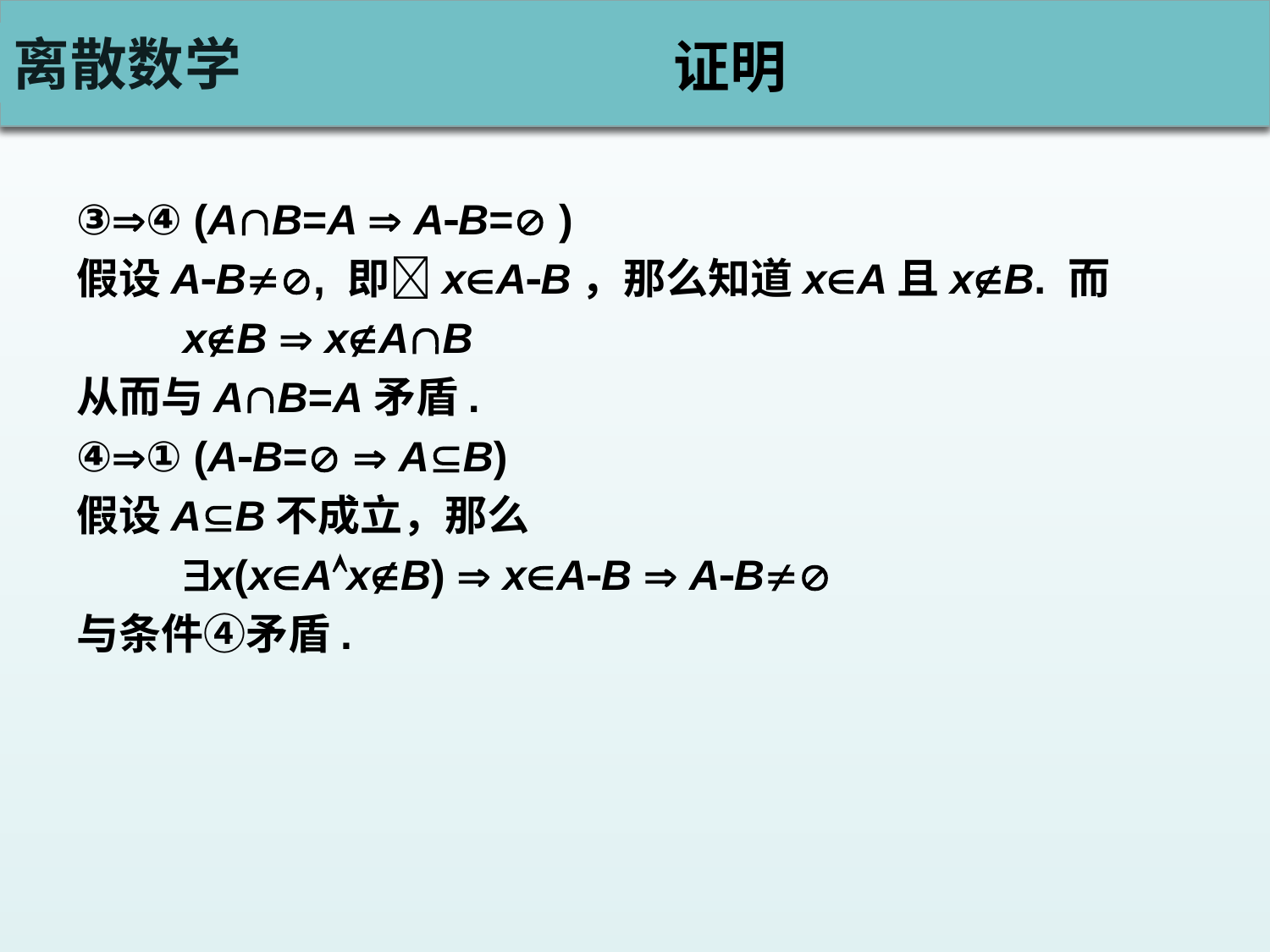

证明
③⇒④ (A∩B=A ⇒ A−B=∅ )
假设A−B≠∅, 即∃x∈A−B，那么知道x∈A且x∉B. 而
         x∉B ⇒ x∉A∩B
从而与A∩B=A矛盾.
④⇒① (A−B=∅ ⇒ A⊆B)
假设A⊆B不成立，那么
         ∃x(x∈A∧x∉B) ⇒ x∈A−B ⇒ A−B≠∅
与条件④矛盾.